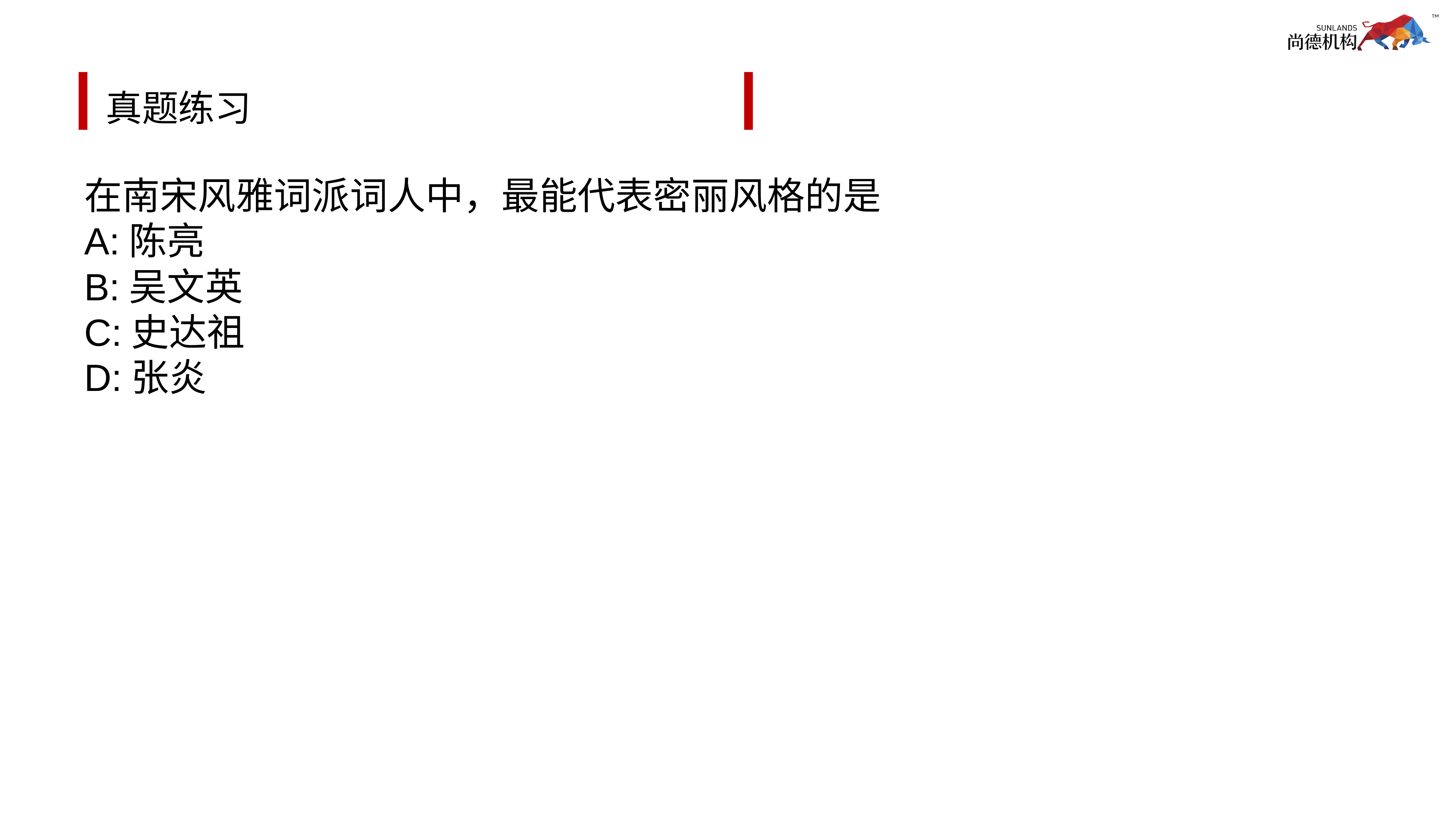

# 真题练习
在南宋风雅词派词人中，最能代表密丽风格的是
A:陈亮
B:吴文英
C:史达祖
D:张炎